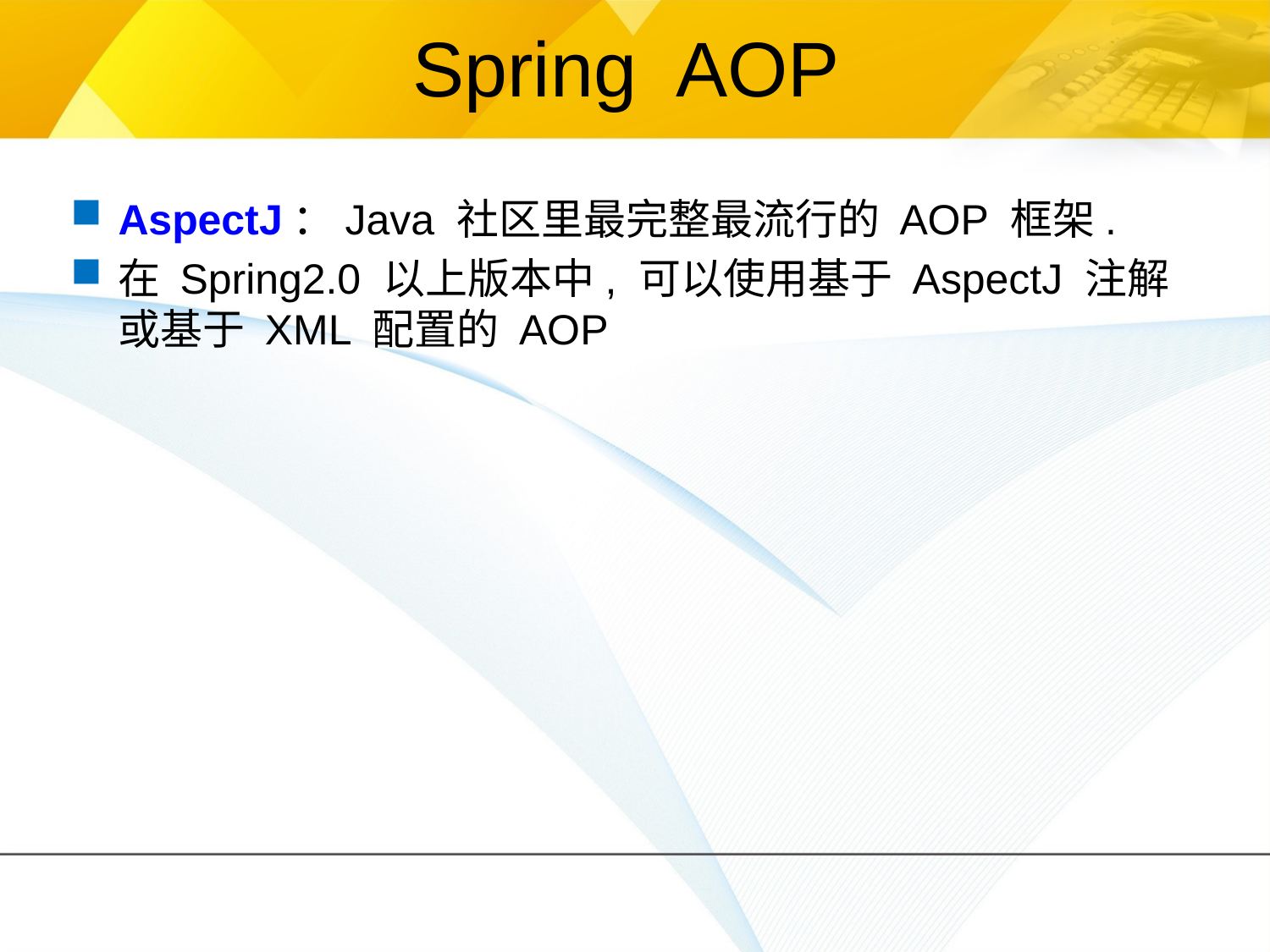

# Spring  AOP
AspectJ：Java 社区里最完整最流行的 AOP 框架.
在 Spring2.0 以上版本中, 可以使用基于 AspectJ 注解或基于 XML 配置的 AOP